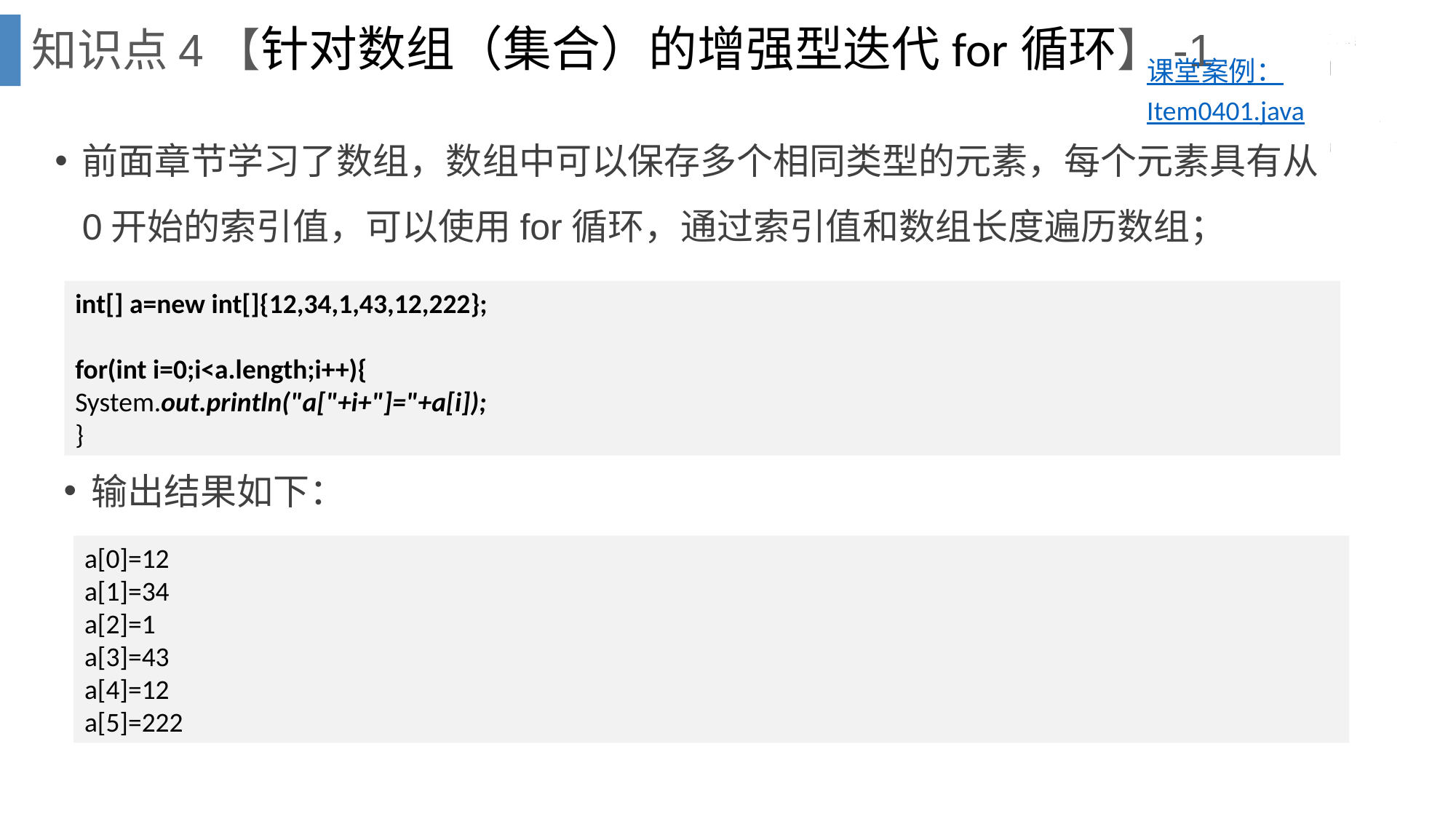

知识点4【针对数组（集合）的增强型迭代for循环】-1
课堂案例：Item0401.java
前面章节学习了数组，数组中可以保存多个相同类型的元素，每个元素具有从0开始的索引值，可以使用for循环，通过索引值和数组长度遍历数组；
int[] a=new int[]{12,34,1,43,12,222};

for(int i=0;i<a.length;i++){
System.out.println("a["+i+"]="+a[i]);
}
输出结果如下：
a[0]=12
a[1]=34
a[2]=1
a[3]=43
a[4]=12
a[5]=222